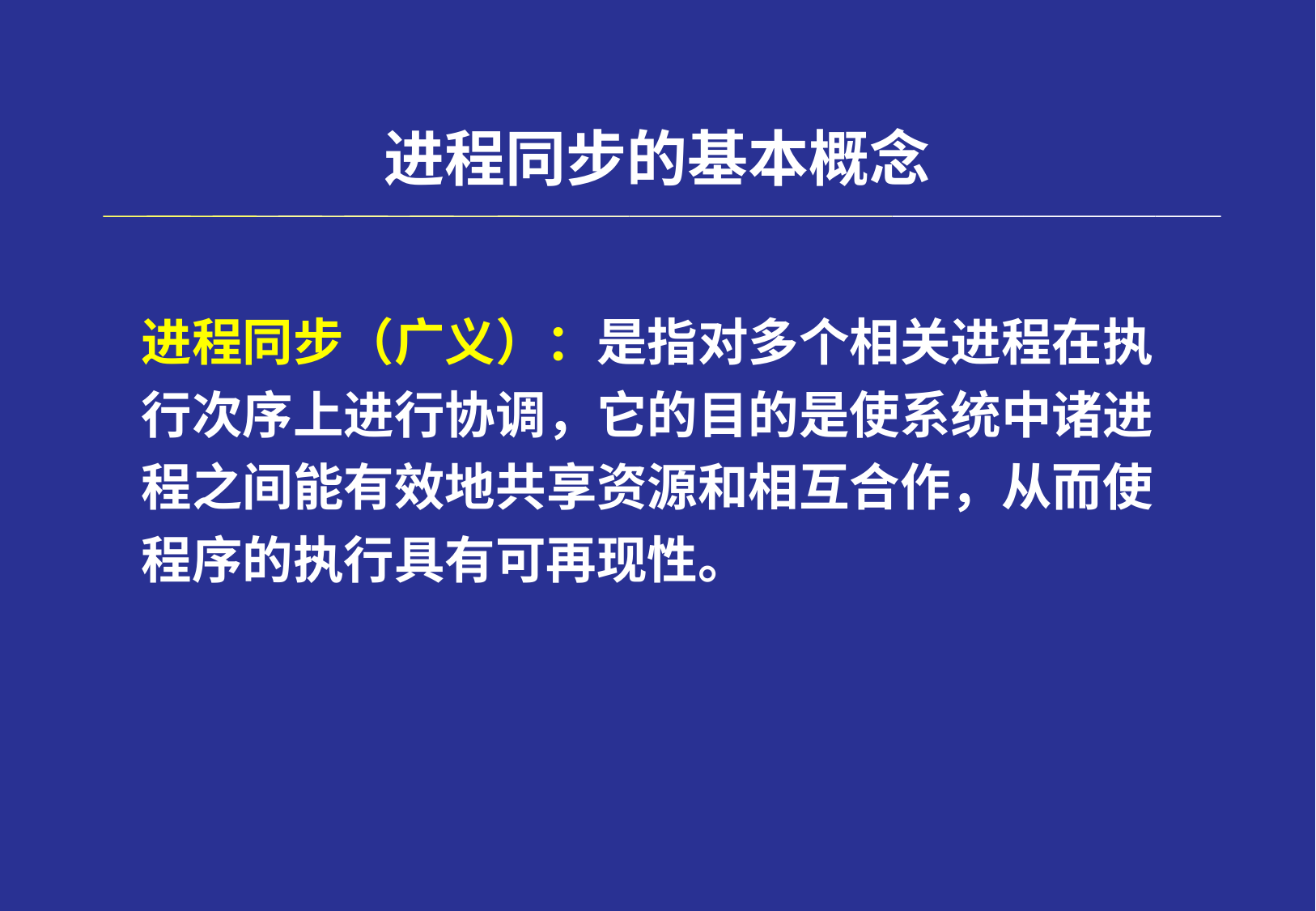

# 进程同步的基本概念
	进程同步（广义）：是指对多个相关进程在执行次序上进行协调，它的目的是使系统中诸进程之间能有效地共享资源和相互合作，从而使程序的执行具有可再现性。